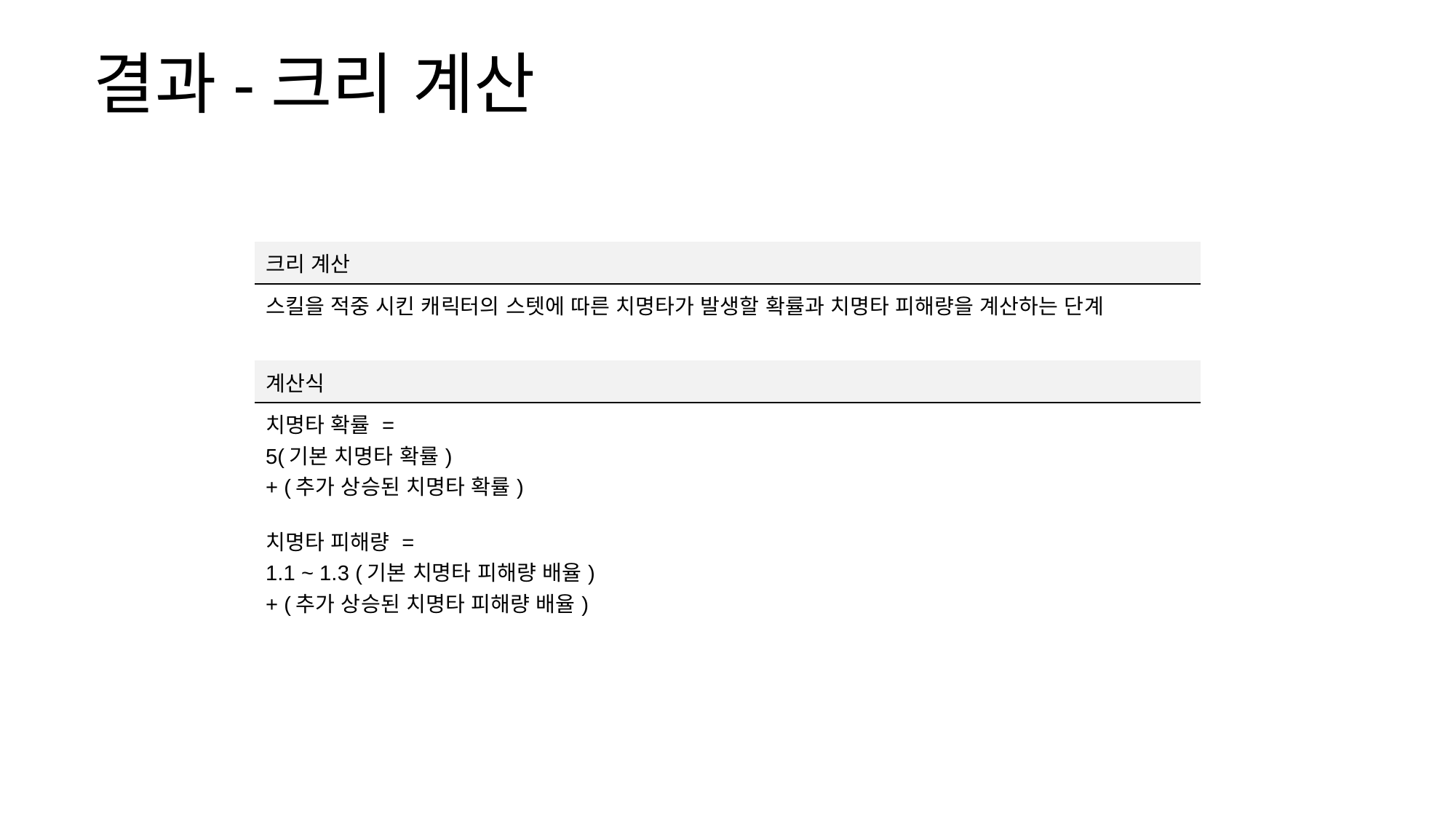

결과-크리 계산
| 크리 계산 |
| --- |
| 스킬을 적중 시킨 캐릭터의 스텟에 따른 치명타가 발생할 확률과 치명타 피해량을 계산하는 단계 |
|  |
| 계산식 |
| 치명타 확률 = 5(기본 치명타 확률) + (추가 상승된 치명타 확률) 치명타 피해량 = 1.1 ~ 1.3 (기본 치명타 피해량 배율) + (추가 상승된 치명타 피해량 배율) |